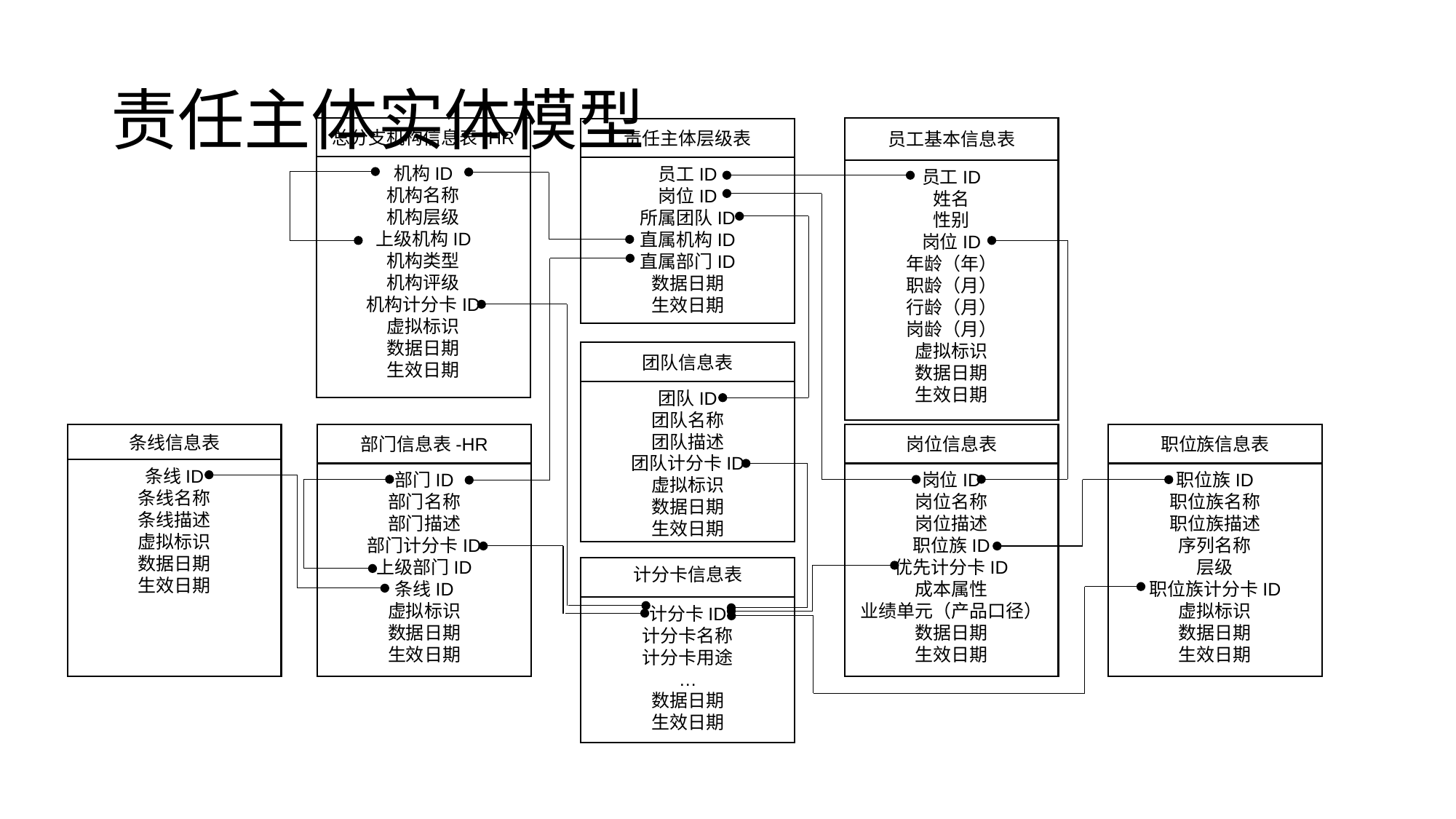

# 责任主体实体模型
总分支机构信息表-HR
机构ID
机构名称
机构层级
上级机构ID
机构类型
机构评级
机构计分卡ID
虚拟标识
数据日期
生效日期
员工基本信息表
员工ID
姓名
性别
岗位ID
年龄（年）
职龄（月）
行龄（月）
岗龄（月）
虚拟标识
数据日期
生效日期
责任主体层级表
员工ID
岗位ID
所属团队ID
直属机构ID
直属部门ID
数据日期
生效日期
团队信息表
团队ID
团队名称
团队描述
团队计分卡ID
虚拟标识
数据日期
生效日期
条线信息表
条线ID
条线名称
条线描述
虚拟标识
数据日期
生效日期
部门信息表-HR
部门ID
部门名称
部门描述
部门计分卡ID
上级部门ID
条线ID
虚拟标识
数据日期
生效日期
岗位信息表
岗位ID
岗位名称
岗位描述
职位族ID
优先计分卡ID
成本属性
业绩单元（产品口径）
数据日期
生效日期
职位族信息表
职位族ID
职位族名称
职位族描述
序列名称
层级
职位族计分卡ID
虚拟标识
数据日期
生效日期
计分卡信息表
计分卡ID
计分卡名称
计分卡用途
…
数据日期
生效日期